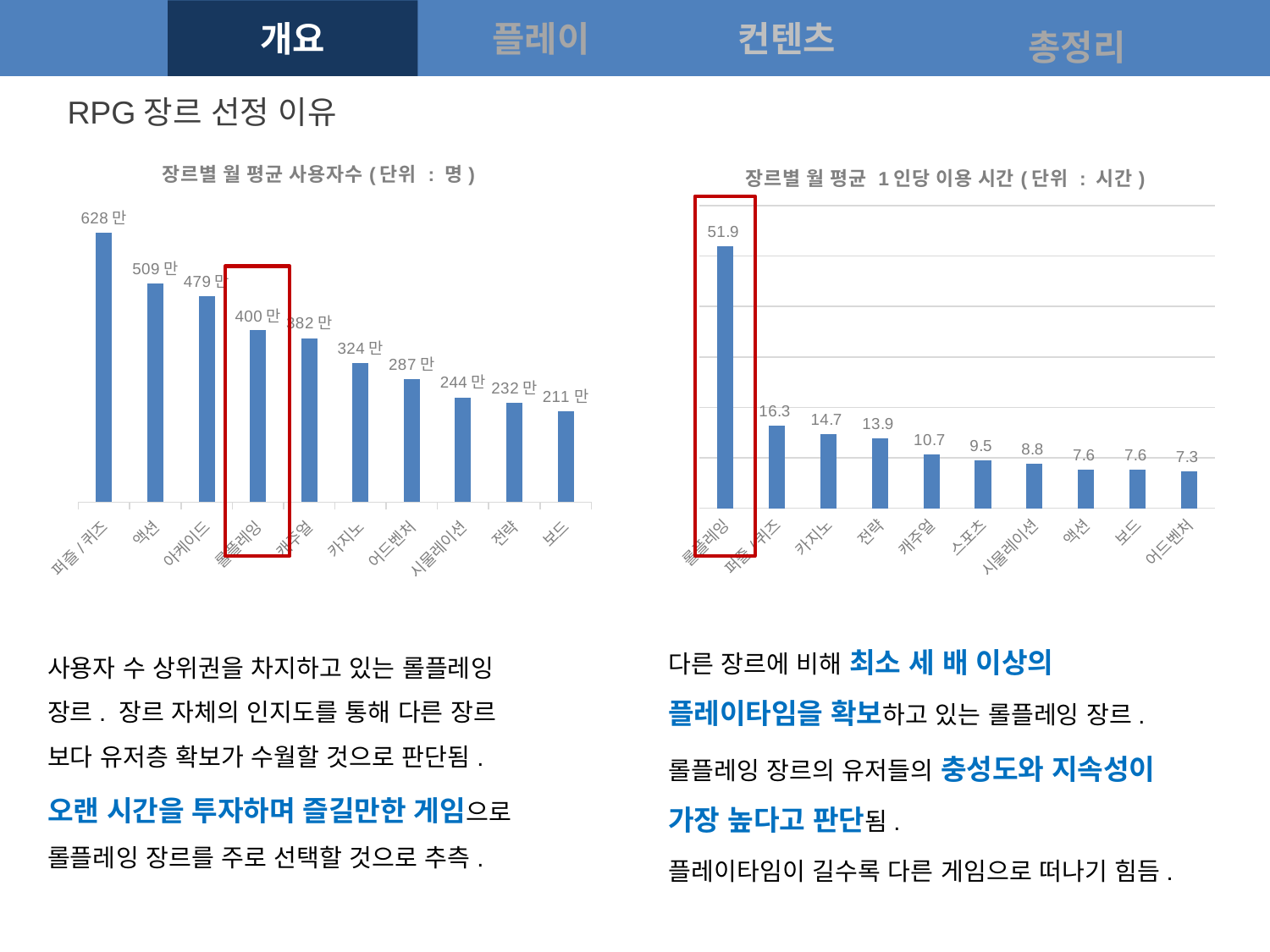

RPG장르 선정 이유

### Chart: 장르별 월 평균 사용자수(단위 : 명)

| Category | 카테고리별 월 평균 사용자수 |
|---|---|
| 퍼즐/퀴즈 | 628.0 |
| 액션 | 509.0 |
| 아케이드 | 479.0 |
| 롤플레잉 | 400.0 |
| 캐주얼 | 382.0 |
| 카지노 | 324.0 |
| 어드벤처 | 287.0 |
| 시물레이션 | 244.0 |
| 전략 | 232.0 |
| 보드 | 211.0 |

### Chart: 장르별 월 평균 1인당 이용 시간(단위 : 시간)

| Category | 장르별 월 평균 1인당 이용시간(단위 : 시간) |
|---|---|
| 롤플레잉 | 51.9 |
| 퍼즐/퀴즈 | 16.3 |
| 카지노 | 14.7 |
| 전략 | 13.9 |
| 캐주얼 | 10.7 |
| 스포츠 | 9.5 |
| 시물레이션 | 8.8 |
| 액션 | 7.6 |
| 보드 | 7.6 |
| 어드벤처 | 7.3 |

다른 장르에 비해 최소 세 배 이상의 플레이타임을 확보하고 있는 롤플레잉 장르.
롤플레잉 장르의 유저들의 충성도와 지속성이 가장 높다고 판단됨.
플레이타임이 길수록 다른 게임으로 떠나기 힘듬.
사용자 수 상위권을 차지하고 있는 롤플레잉 장르. 장르 자체의 인지도를 통해 다른 장르 보다 유저층 확보가 수월할 것으로 판단됨.
오랜 시간을 투자하며 즐길만한 게임으로 롤플레잉 장르를 주로 선택할 것으로 추측.